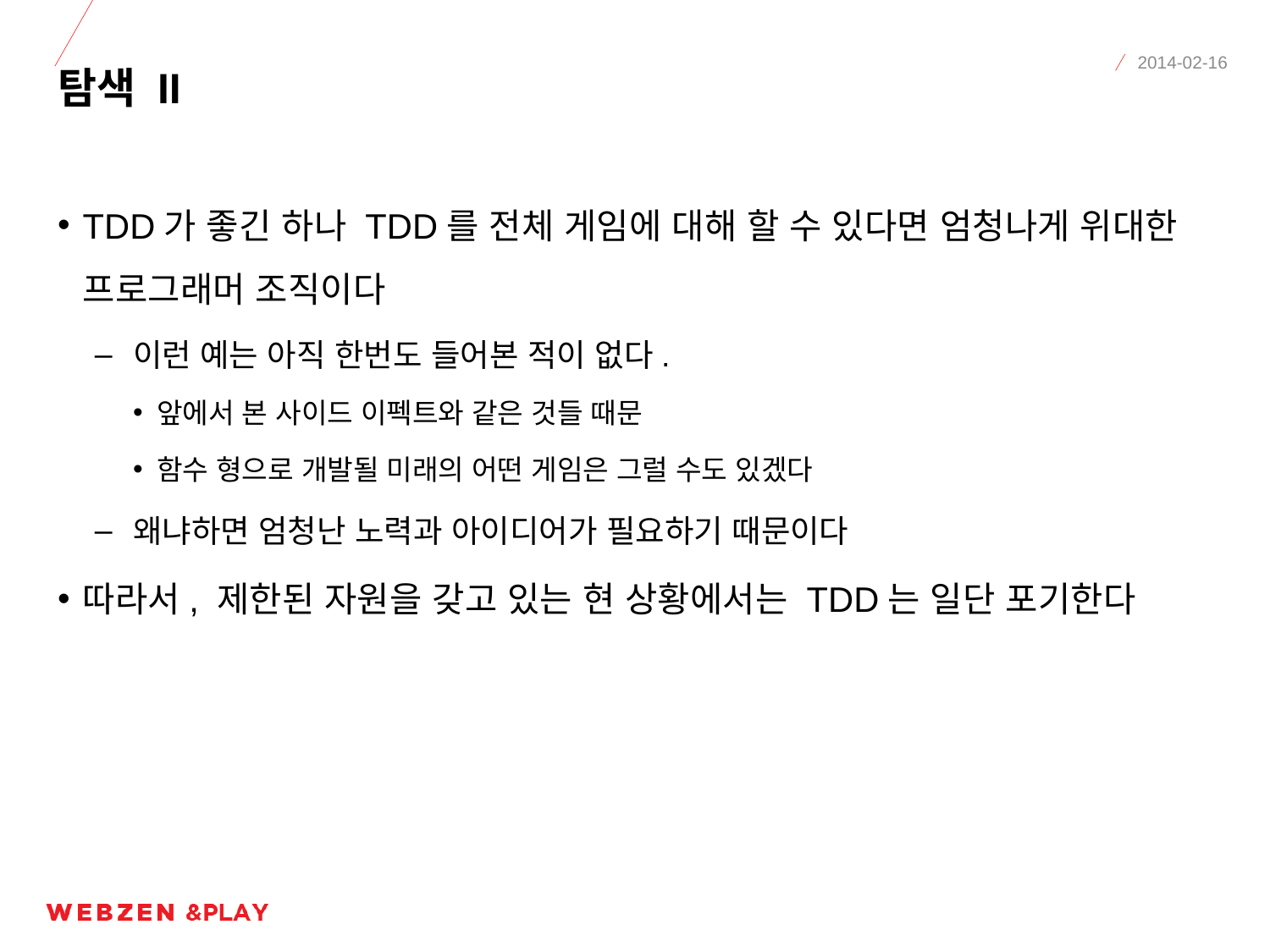

# 탐색 II
2014-02-16
TDD가 좋긴 하나 TDD를 전체 게임에 대해 할 수 있다면 엄청나게 위대한 프로그래머 조직이다
이런 예는 아직 한번도 들어본 적이 없다.
앞에서 본 사이드 이펙트와 같은 것들 때문
함수 형으로 개발될 미래의 어떤 게임은 그럴 수도 있겠다
왜냐하면 엄청난 노력과 아이디어가 필요하기 때문이다
따라서, 제한된 자원을 갖고 있는 현 상황에서는 TDD는 일단 포기한다